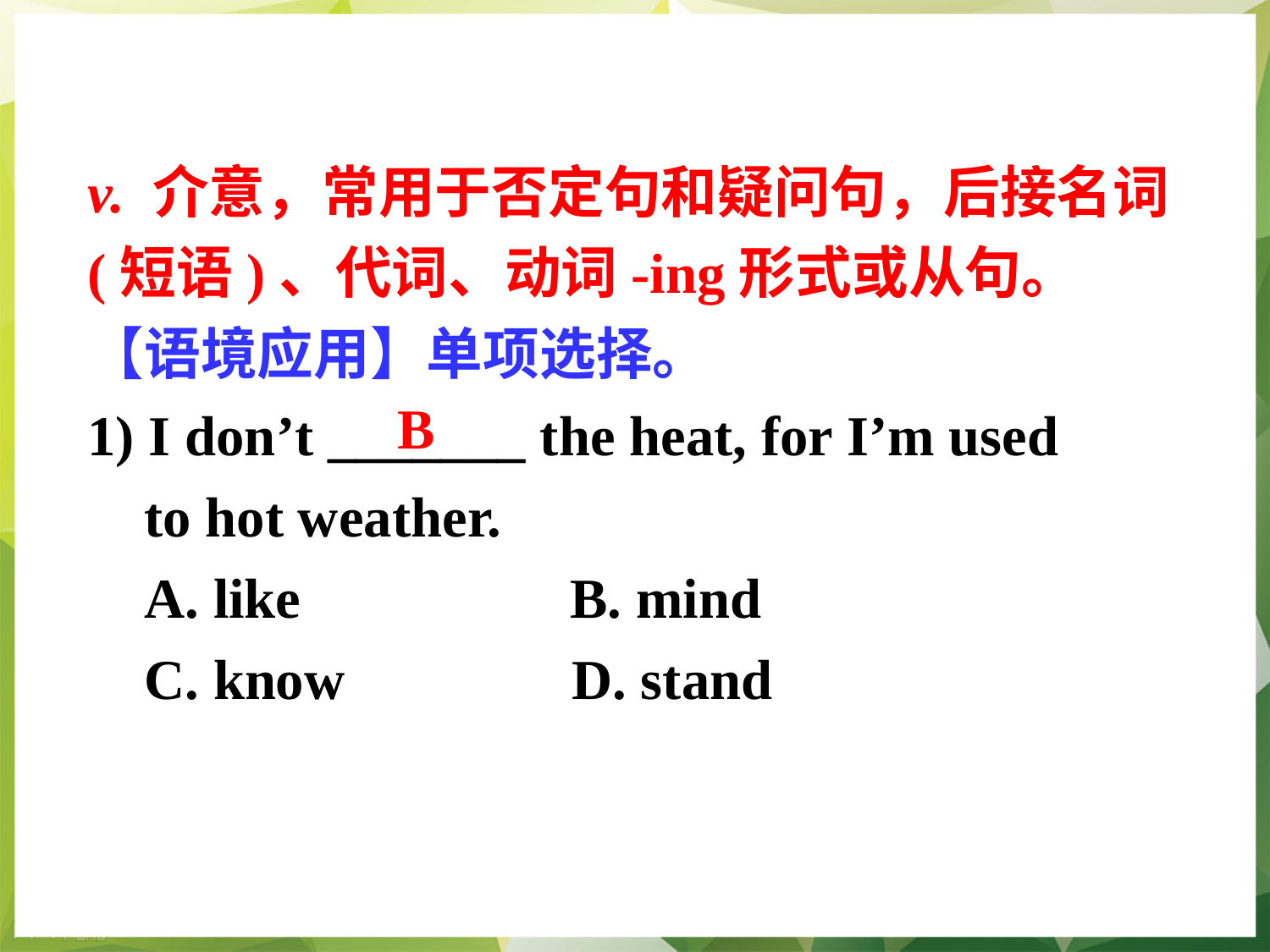

v. 介意，常用于否定句和疑问句，后接名词(短语)、代词、动词-ing形式或从句。
【语境应用】单项选择。
1) I don’t _______ the heat, for I’m used
    to hot weather.
    A. like                   B. mind
    C. know                D. stand
B